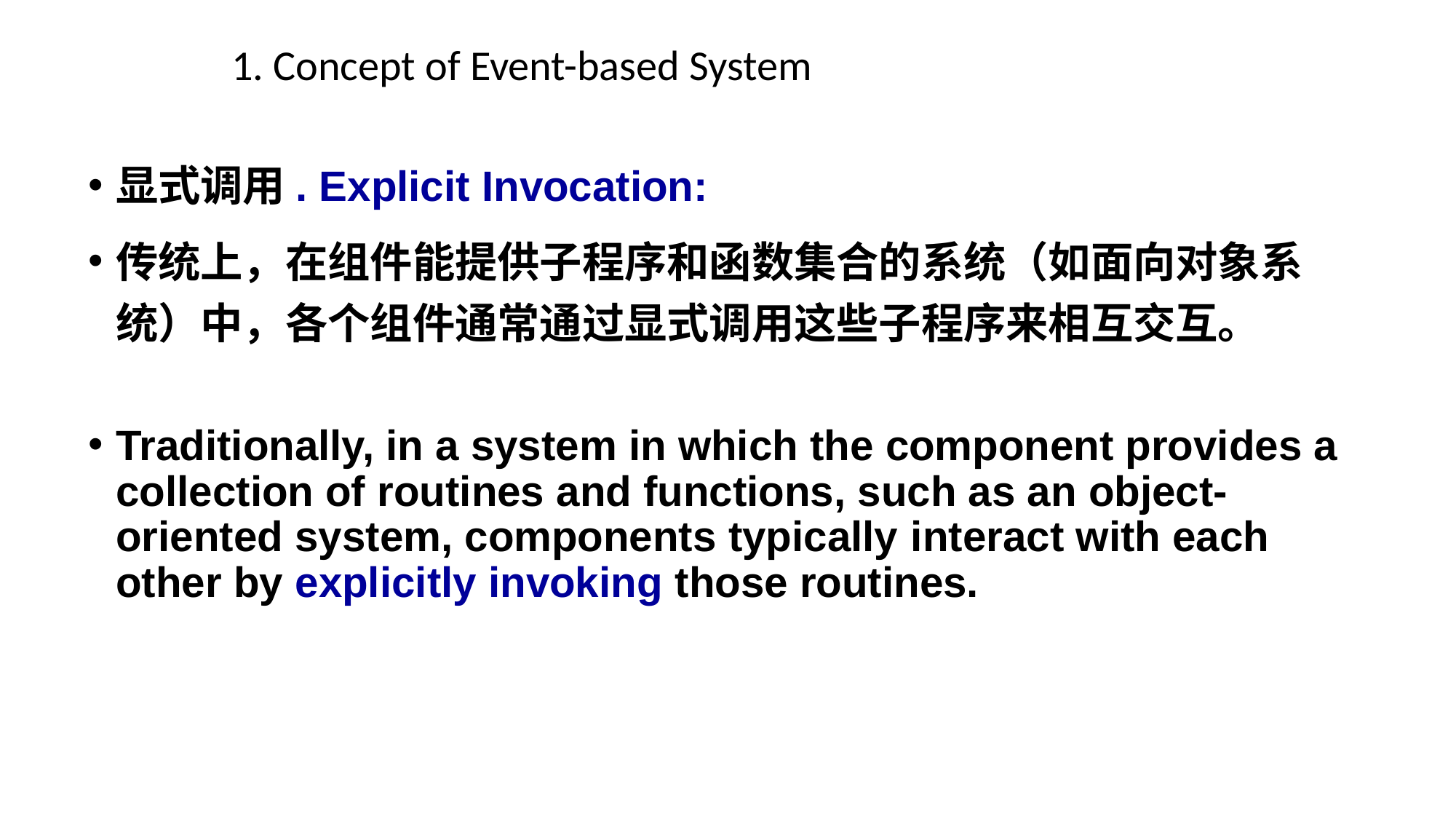

# 1. Concept of Event-based System
显式调用. Explicit Invocation:
传统上，在组件能提供子程序和函数集合的系统（如面向对象系统）中，各个组件通常通过显式调用这些子程序来相互交互。

Traditionally, in a system in which the component provides a collection of routines and functions, such as an object-oriented system, components typically interact with each other by explicitly invoking those routines.